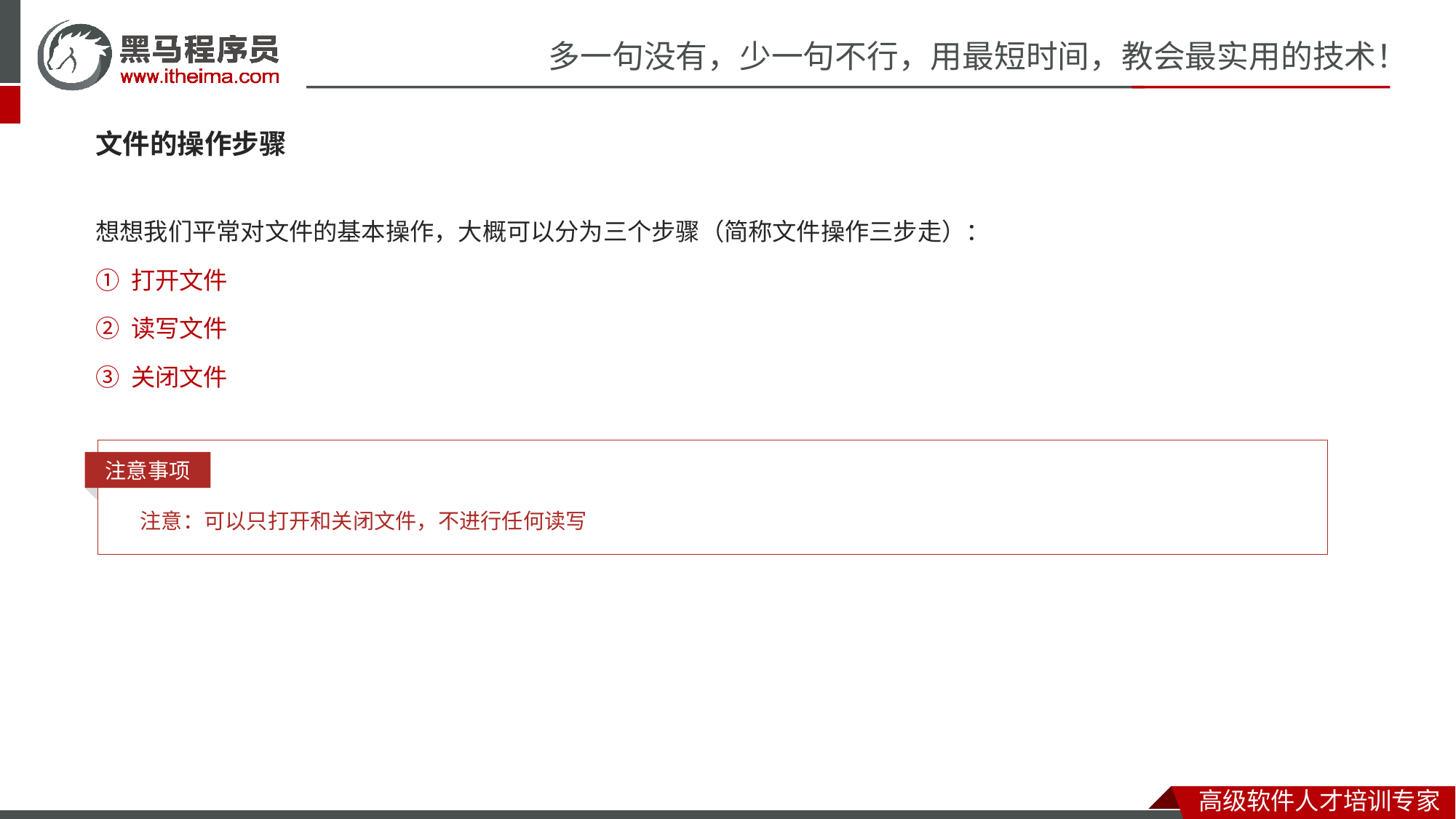

文件的操作步骤
想想我们平常对文件的基本操作，大概可以分为三个步骤（简称文件操作三步走）：
① 打开文件
② 读写文件
③ 关闭文件

注意事项

注意：可以只打开和关闭文件，不进行任何读写